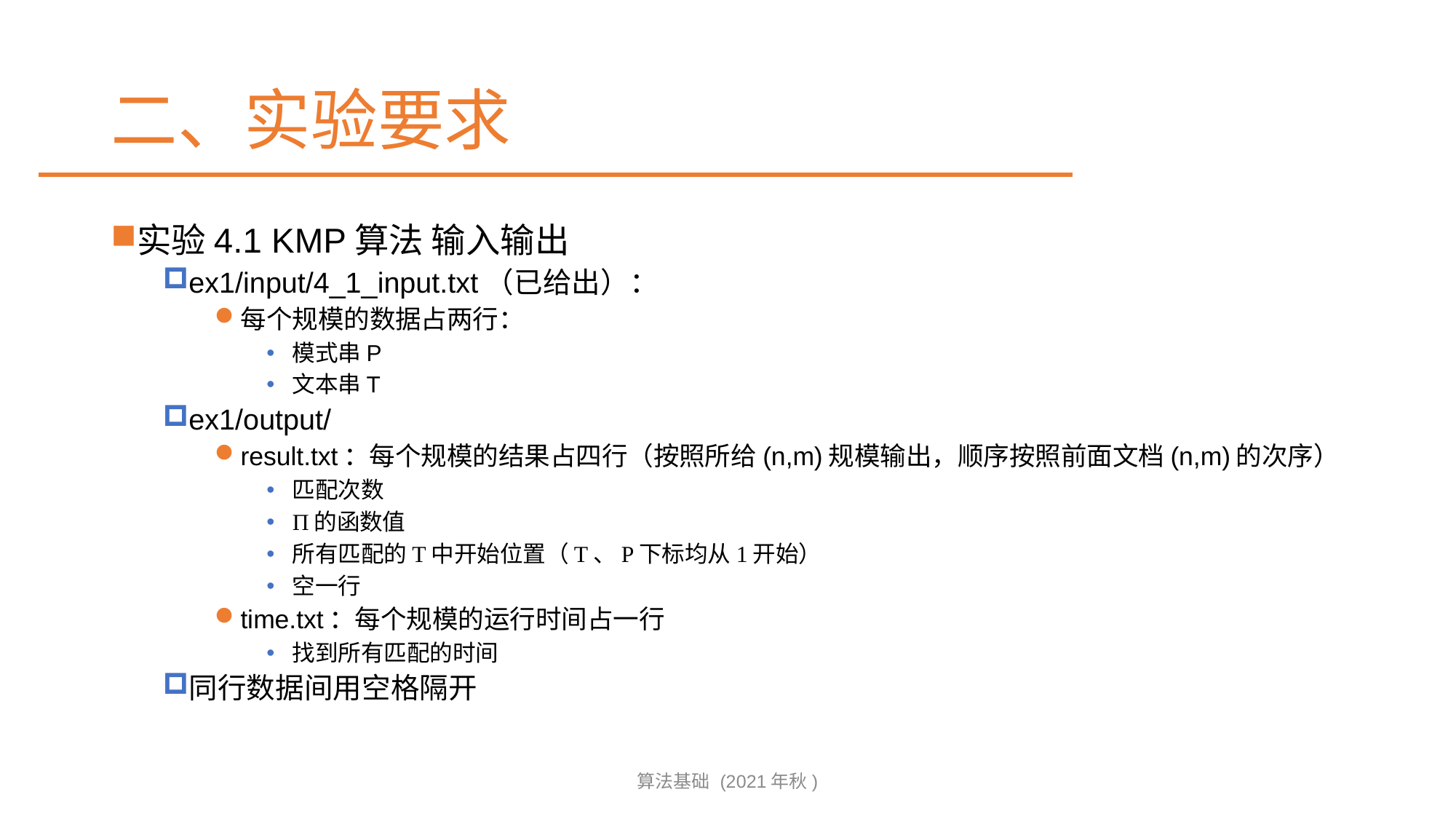

# 二、实验要求
实验4.1 KMP算法 输入输出
ex1/input/4_1_input.txt（已给出）：
每个规模的数据占两行：
模式串P
文本串T
ex1/output/
result.txt：每个规模的结果占四行（按照所给(n,m)规模输出，顺序按照前面文档(n,m)的次序）
匹配次数
Π的函数值
所有匹配的T中开始位置（T、P下标均从1开始）
空一行
time.txt：每个规模的运行时间占一行
找到所有匹配的时间
同行数据间用空格隔开

算法基础 (2021年秋)
6